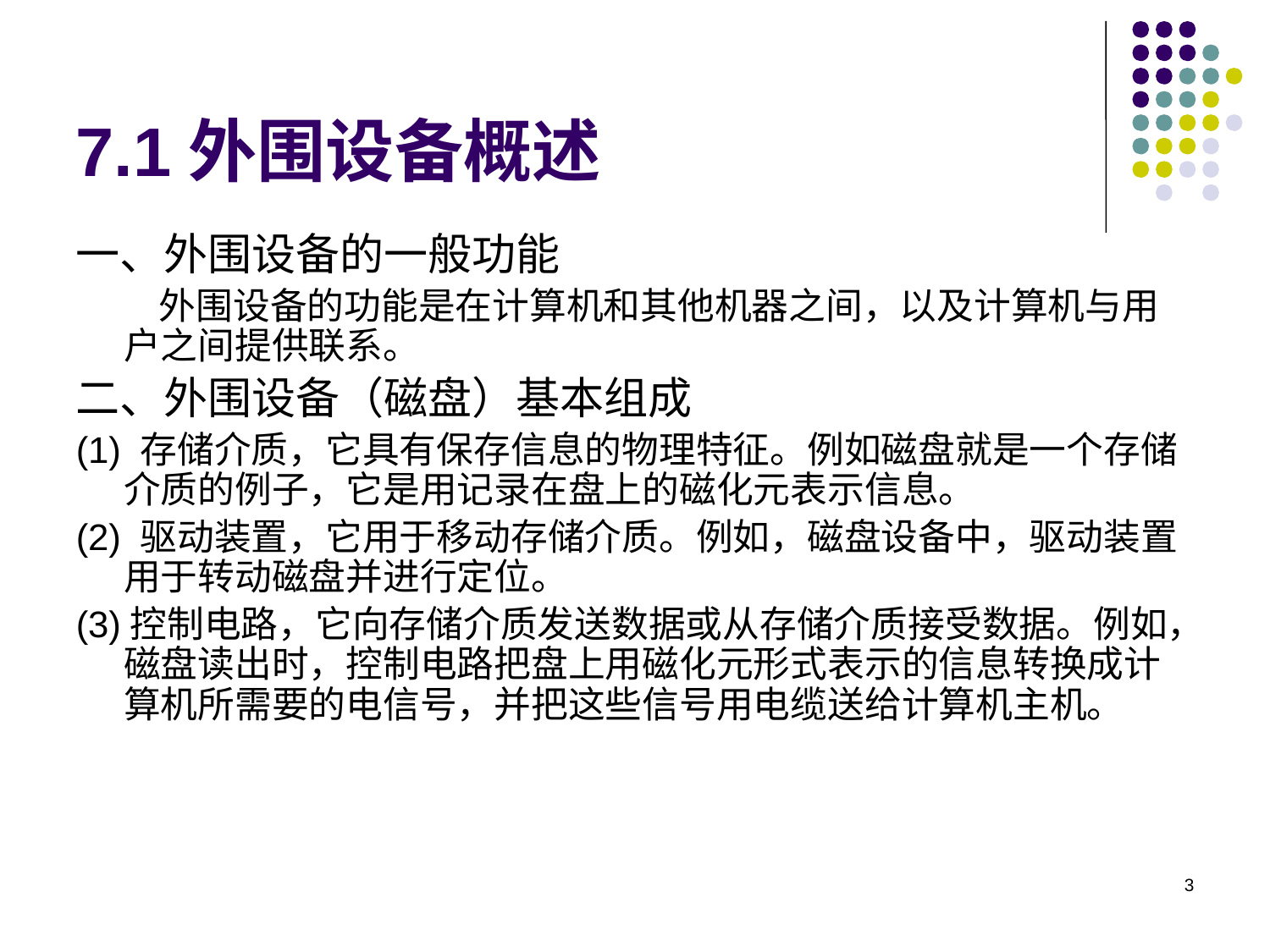

7.1外围设备概述
一、外围设备的一般功能
         外围设备的功能是在计算机和其他机器之间，以及计算机与用户之间提供联系。
二、外围设备（磁盘）基本组成
(1) 存储介质，它具有保存信息的物理特征。例如磁盘就是一个存储介质的例子，它是用记录在盘上的磁化元表示信息。
(2) 驱动装置，它用于移动存储介质。例如，磁盘设备中，驱动装置用于转动磁盘并进行定位。
(3)控制电路，它向存储介质发送数据或从存储介质接受数据。例如，磁盘读出时，控制电路把盘上用磁化元形式表示的信息转换成计算机所需要的电信号，并把这些信号用电缆送给计算机主机。

3